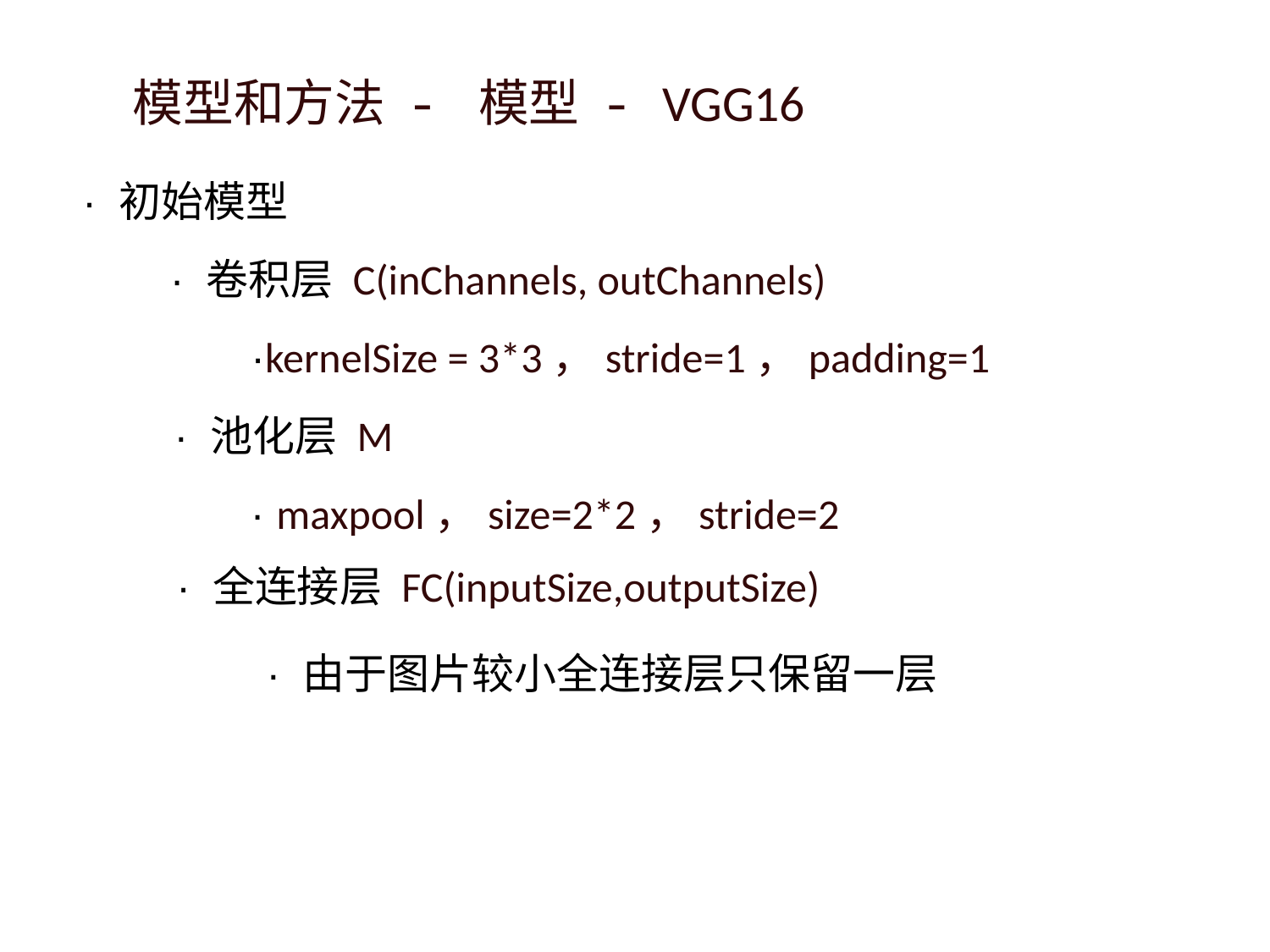

# 模型和方法 - 模型 - VGG16
· 初始模型
· 卷积层 C(inChannels, outChannels)
·kernelSize = 3*3，stride=1，padding=1
· 池化层 M
· maxpool，size=2*2，stride=2
· 全连接层 FC(inputSize,outputSize)
· 由于图片较小全连接层只保留一层